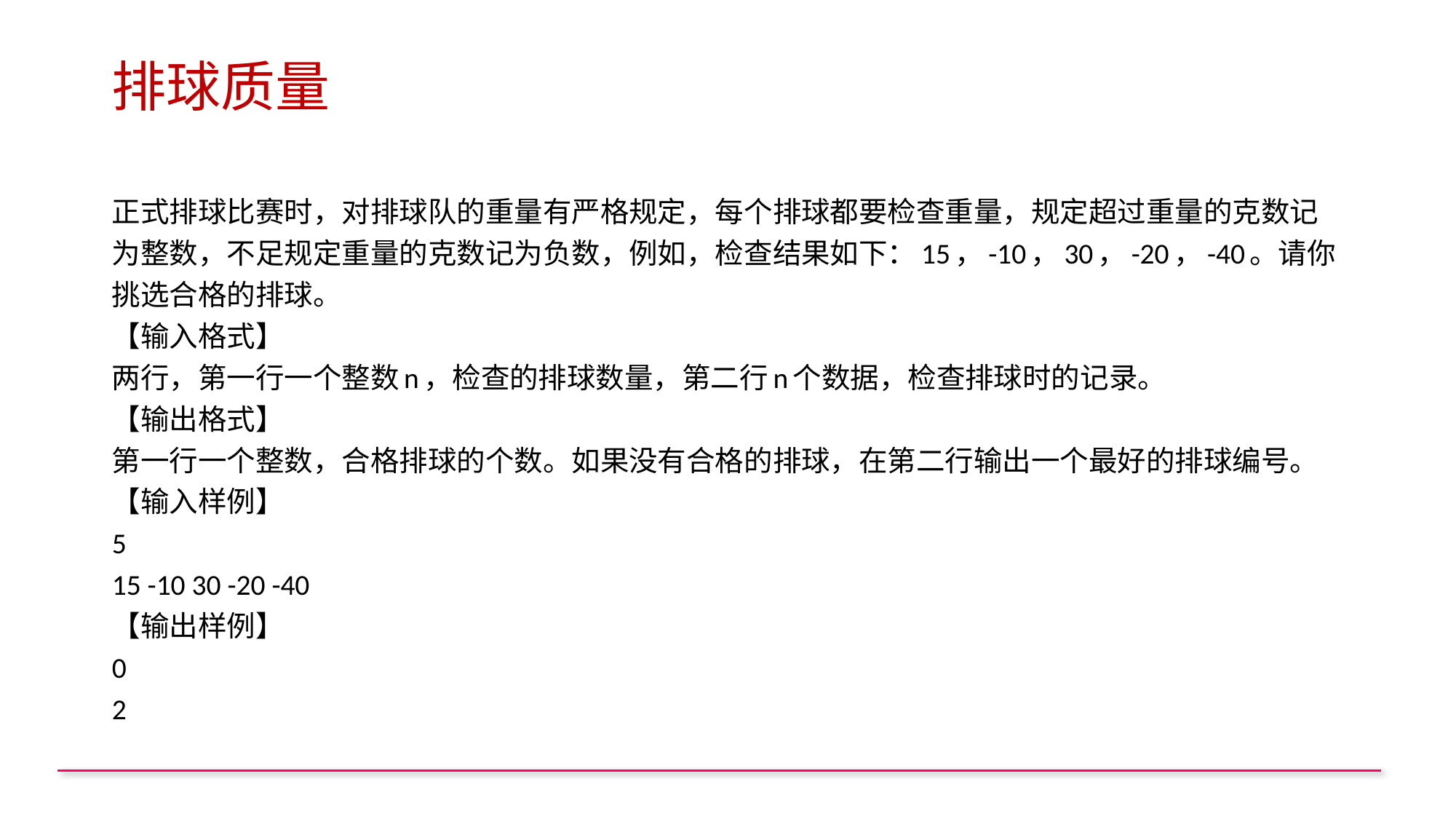

# 排球质量
正式排球比赛时，对排球队的重量有严格规定，每个排球都要检查重量，规定超过重量的克数记为整数，不足规定重量的克数记为负数，例如，检查结果如下：15，-10，30，-20，-40。请你挑选合格的排球。
【输入格式】
两行，第一行一个整数n，检查的排球数量，第二行n个数据，检查排球时的记录。
【输出格式】
第一行一个整数，合格排球的个数。如果没有合格的排球，在第二行输出一个最好的排球编号。
【输入样例】
5
15 -10 30 -20 -40
【输出样例】
0
2